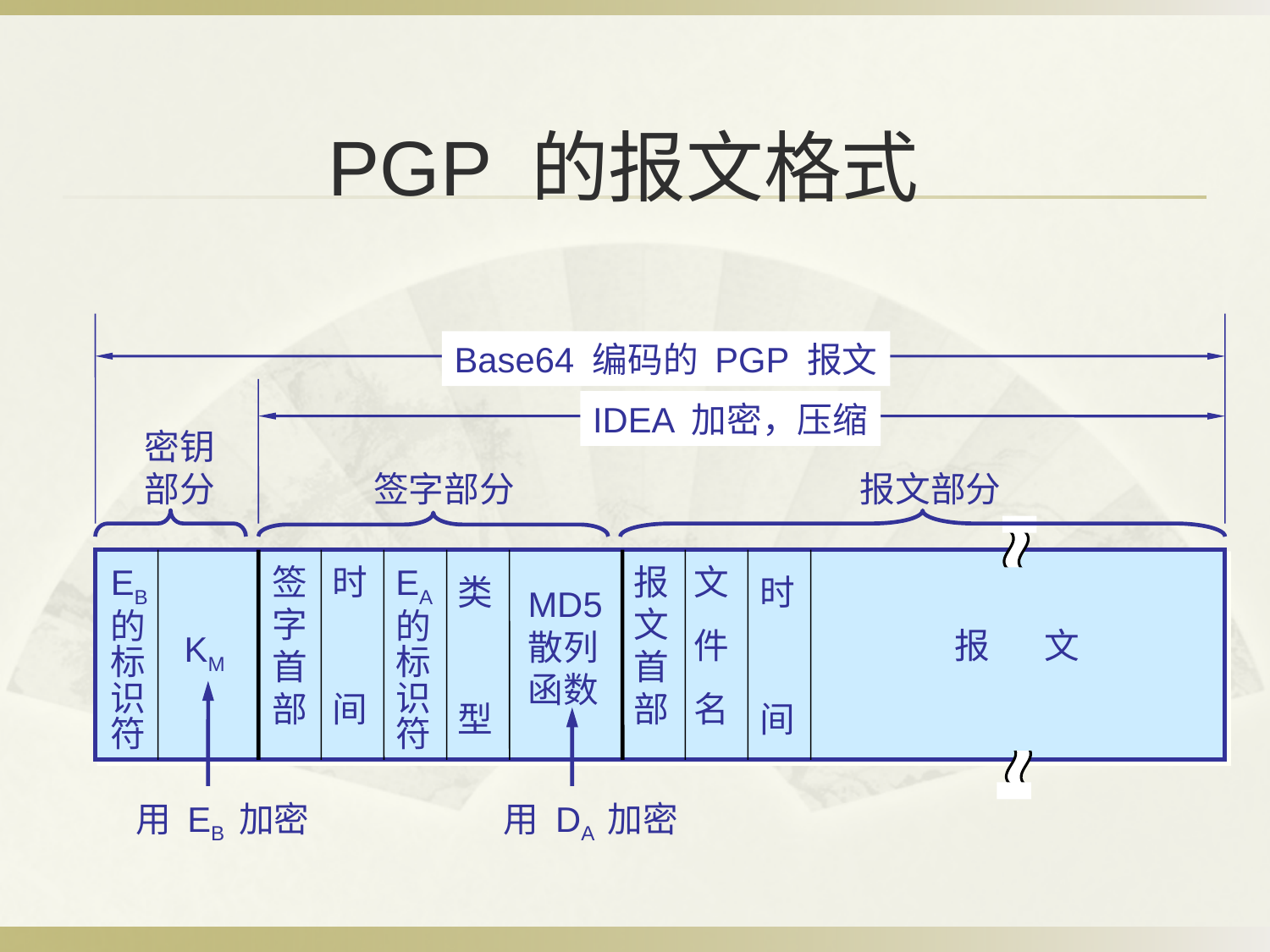

# PGP 的报文格式

Base64 编码的 PGP 报文

IDEA 加密，压缩

密钥
部分

签字部分
报文部分

文
件
名

签
字
首
部
时

间
报
文
首
部
EB
的
标
识
符
EA
的
标
识
符
类

型
时

间

MD5
散列
函数
报       文
KM

用 EB 加密
用 DA 加密